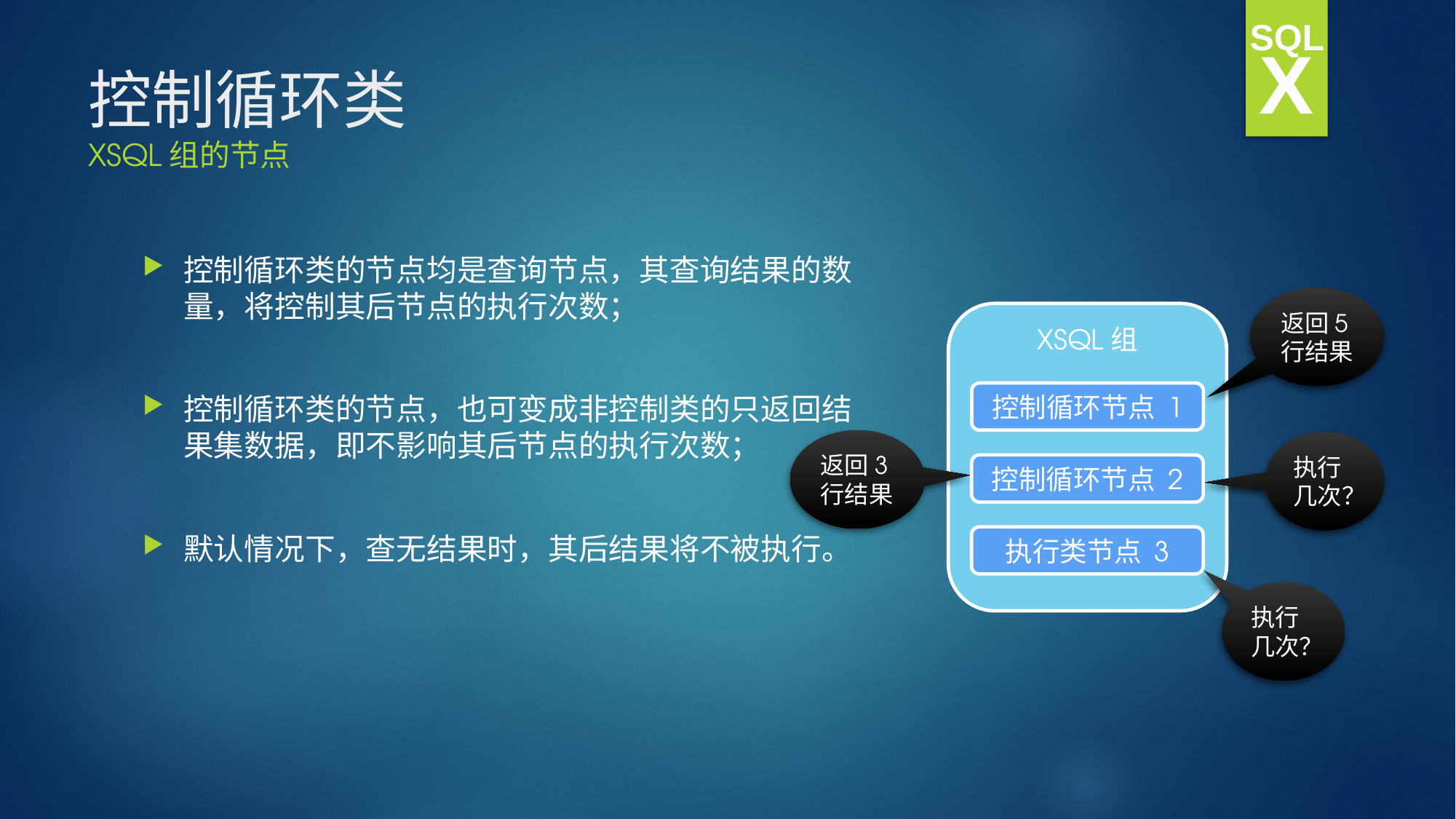

SQL
X
# 控制循环类 XSQL组的节点
控制循环类的节点均是查询节点，其查询结果的数量，将控制其后节点的执行次数；

控制循环类的节点，也可变成非控制类的只返回结果集数据，即不影响其后节点的执行次数；

默认情况下，查无结果时，其后结果将不被执行。

返回5行结果
XSQL组
控制循环节点 1
控制循环节点 2
执行类节点 3
返回3行结果
执行
几次？
执行
几次？